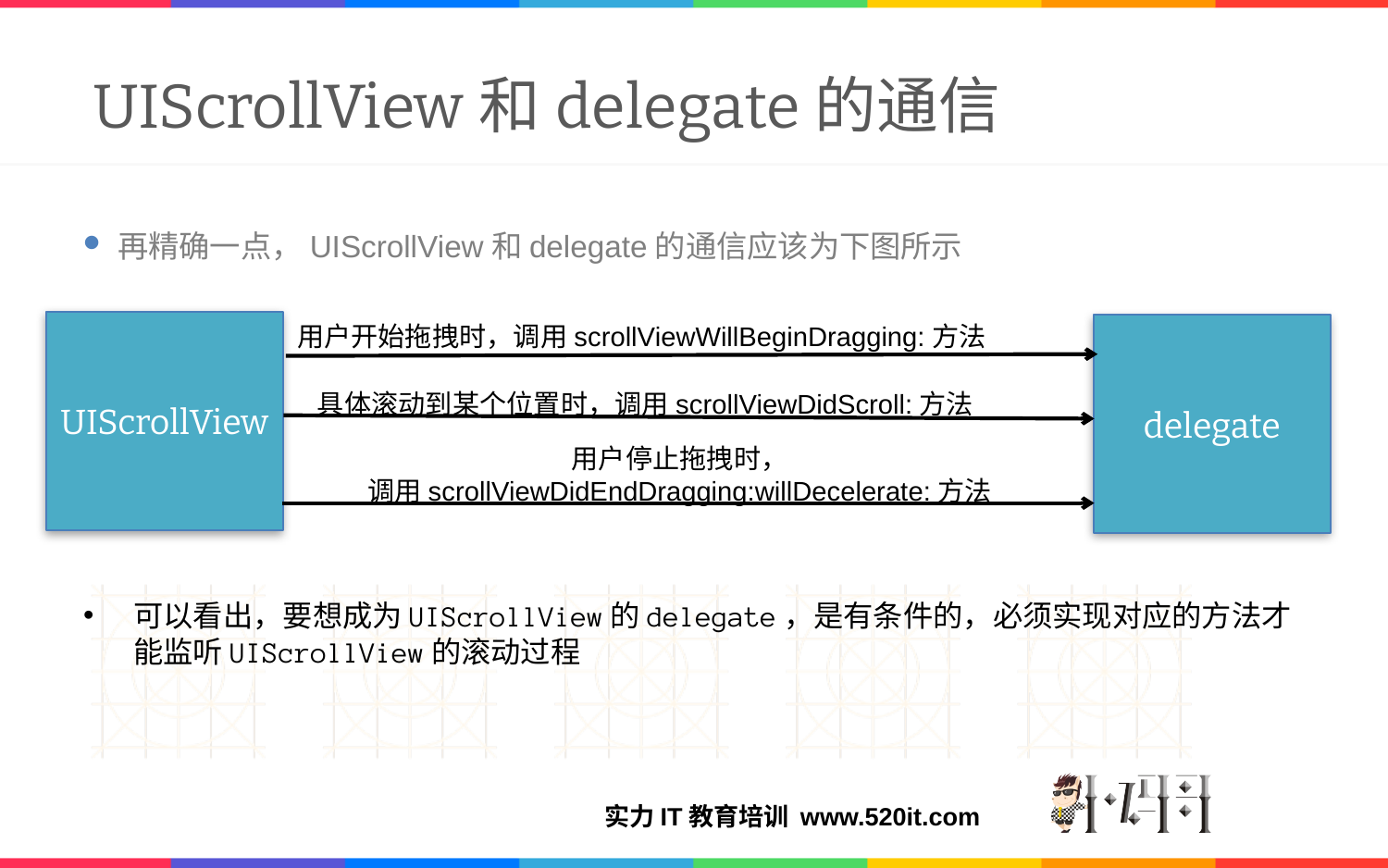

# UIScrollView和delegate的通信
再精确一点，UIScrollView和delegate的通信应该为下图所示
UIScrollView
用户开始拖拽时，调用scrollViewWillBeginDragging:方法
delegate
具体滚动到某个位置时，调用scrollViewDidScroll:方法
用户停止拖拽时，
调用scrollViewDidEndDragging:willDecelerate:方法
可以看出，要想成为UIScrollView的delegate，是有条件的，必须实现对应的方法才能监听UIScrollView的滚动过程